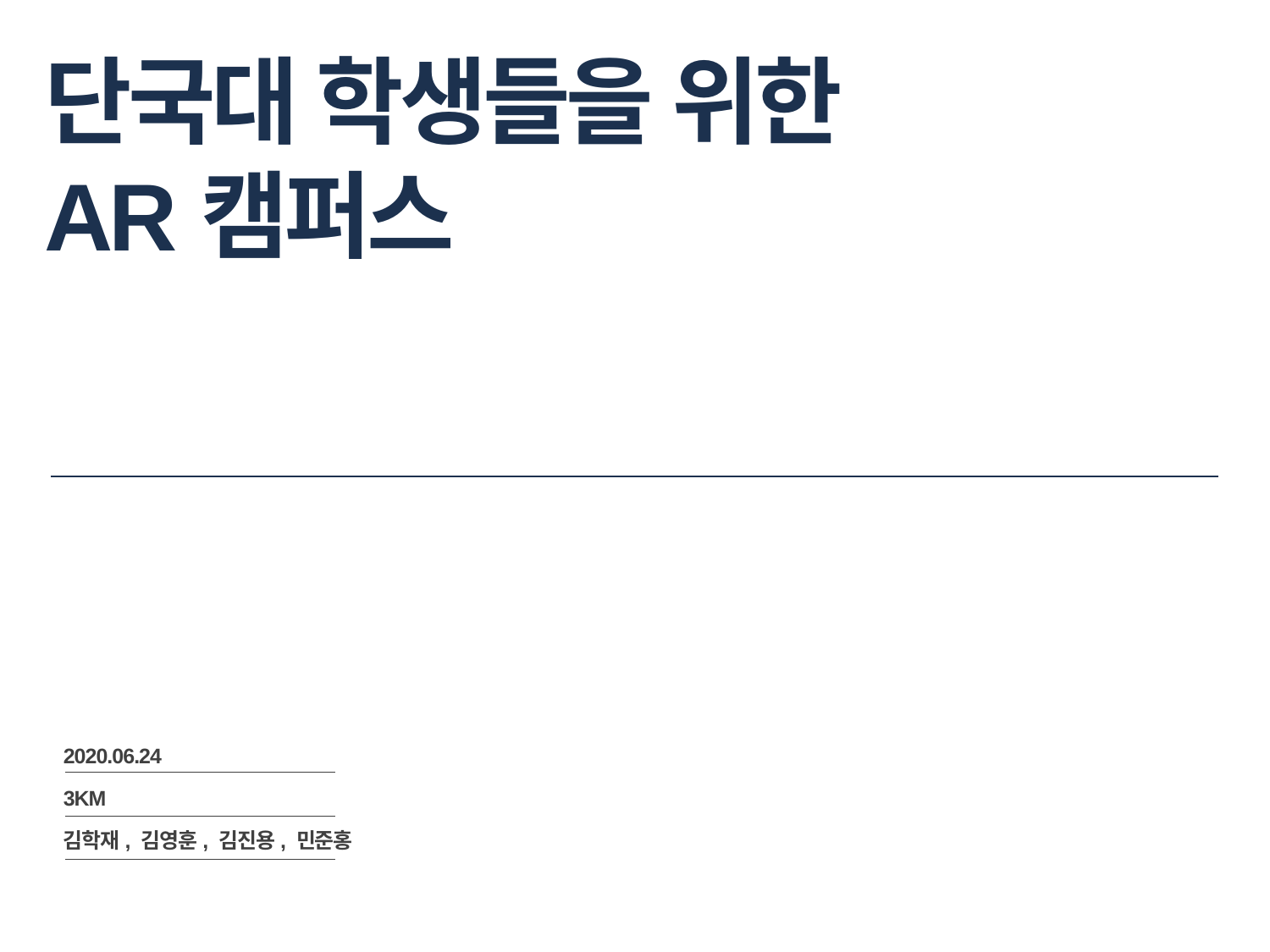

# 단국대 학생들을 위한 AR캠퍼스
2020.06.24
3KM
김학재, 김영훈, 김진용, 민준홍